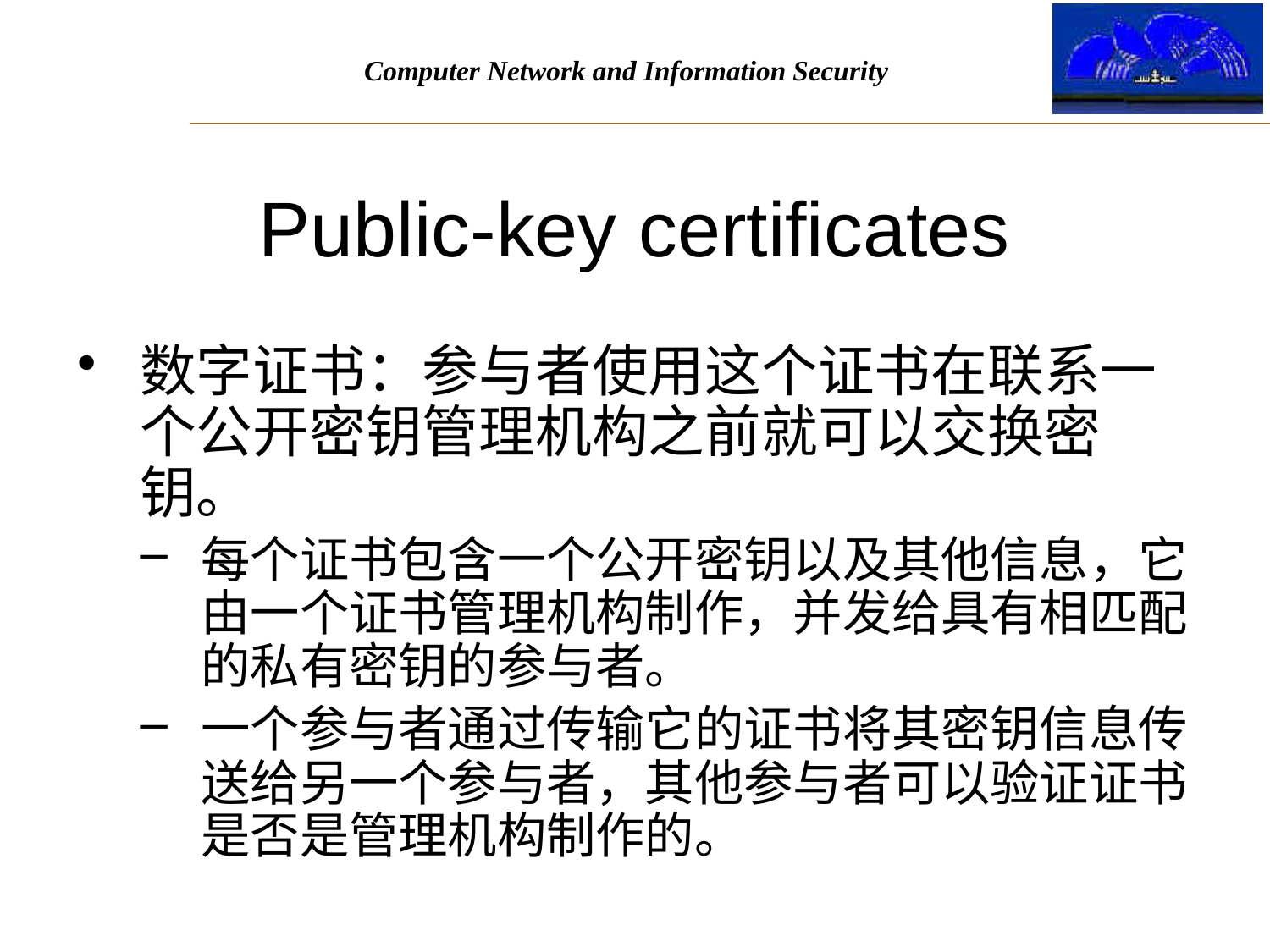

# Public-key certificates
数字证书：参与者使用这个证书在联系一个公开密钥管理机构之前就可以交换密钥。
每个证书包含一个公开密钥以及其他信息，它由一个证书管理机构制作，并发给具有相匹配的私有密钥的参与者。
一个参与者通过传输它的证书将其密钥信息传送给另一个参与者，其他参与者可以验证证书是否是管理机构制作的。